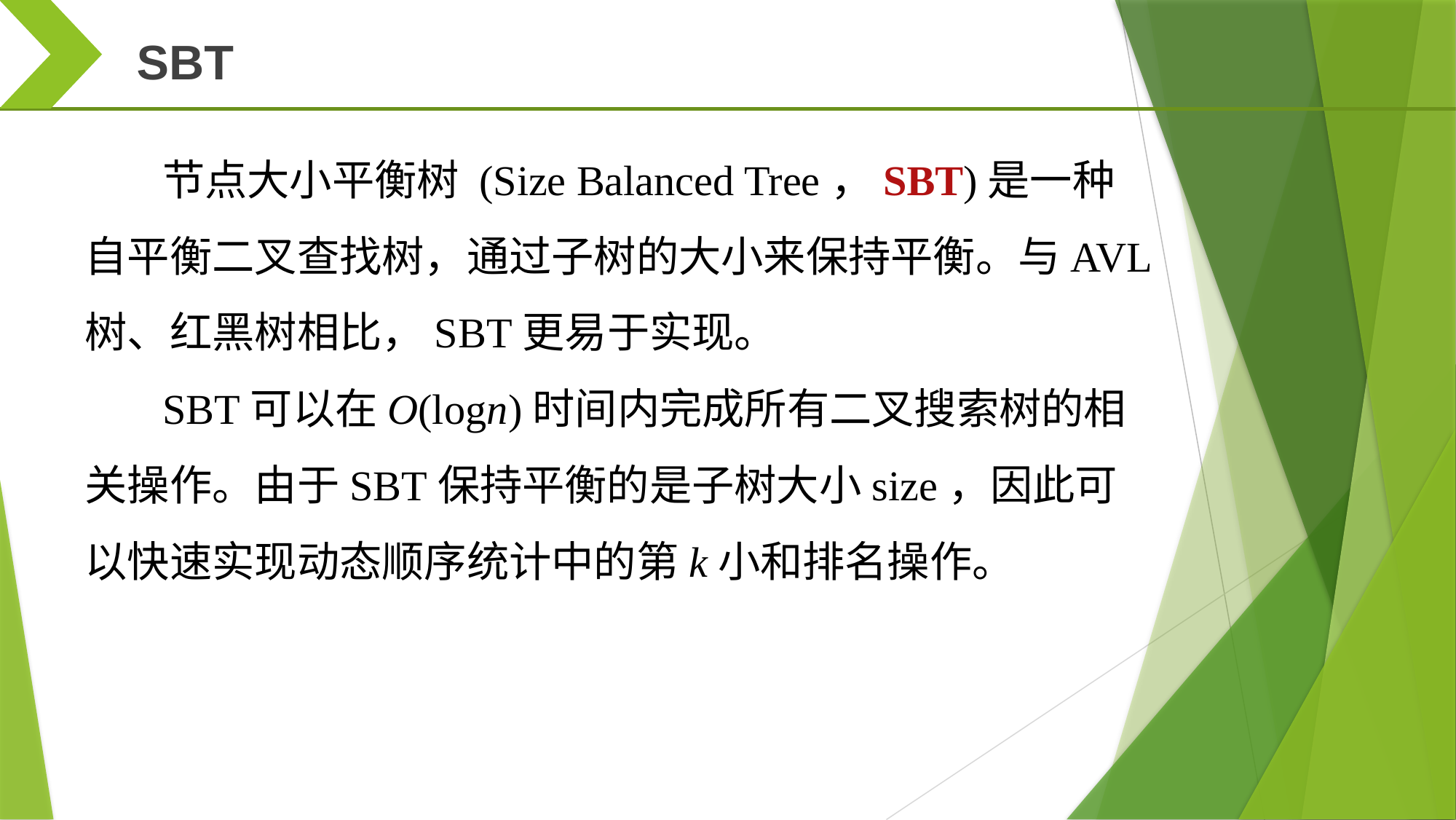

SBT
节点大小平衡树 (Size Balanced Tree，SBT)是一种自平衡二叉查找树，通过子树的大小来保持平衡。与AVL树、红黑树相比，SBT更易于实现。
SBT可以在O(logn)时间内完成所有二叉搜索树的相关操作。由于SBT保持平衡的是子树大小size，因此可以快速实现动态顺序统计中的第k小和排名操作。